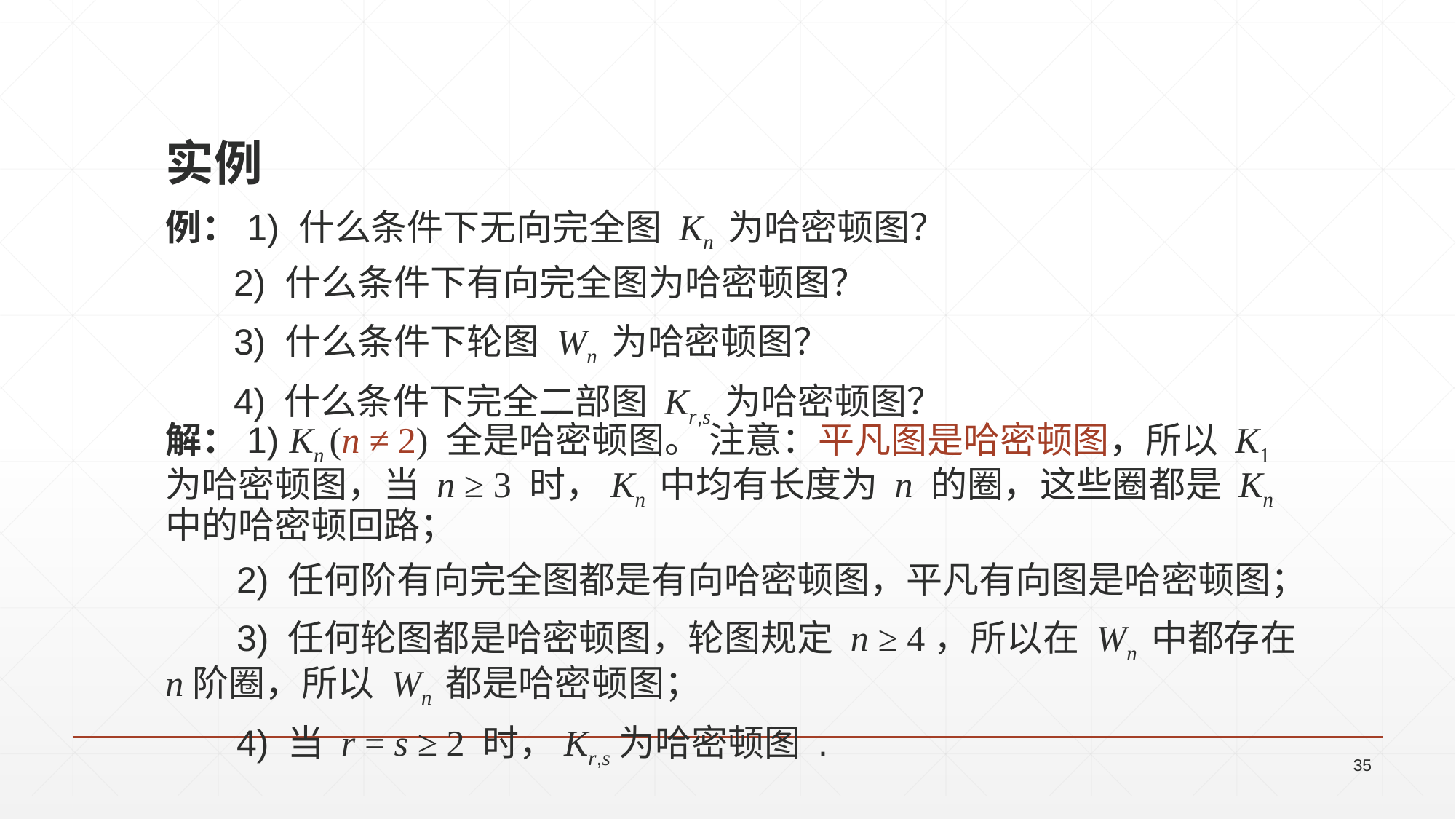

实例
例：1) 什么条件下无向完全图 Kn 为哈密顿图？
	    2) 什么条件下有向完全图为哈密顿图？
	    3) 什么条件下轮图 Wn 为哈密顿图？
	    4) 什么条件下完全二部图 Kr,s 为哈密顿图？
解：1) Kn (n ≠ 2) 全是哈密顿图。 注意：平凡图是哈密顿图，所以 K1 为哈密顿图，当 n ≥ 3 时，Kn 中均有长度为 n 的圈，这些圈都是 Kn中的哈密顿回路；
       2) 任何阶有向完全图都是有向哈密顿图，平凡有向图是哈密顿图；
       3) 任何轮图都是哈密顿图，轮图规定 n ≥ 4，所以在 Wn 中都存在 n阶圈，所以 Wn 都是哈密顿图；
       4) 当 r = s ≥ 2 时，Kr,s为哈密顿图 .
35